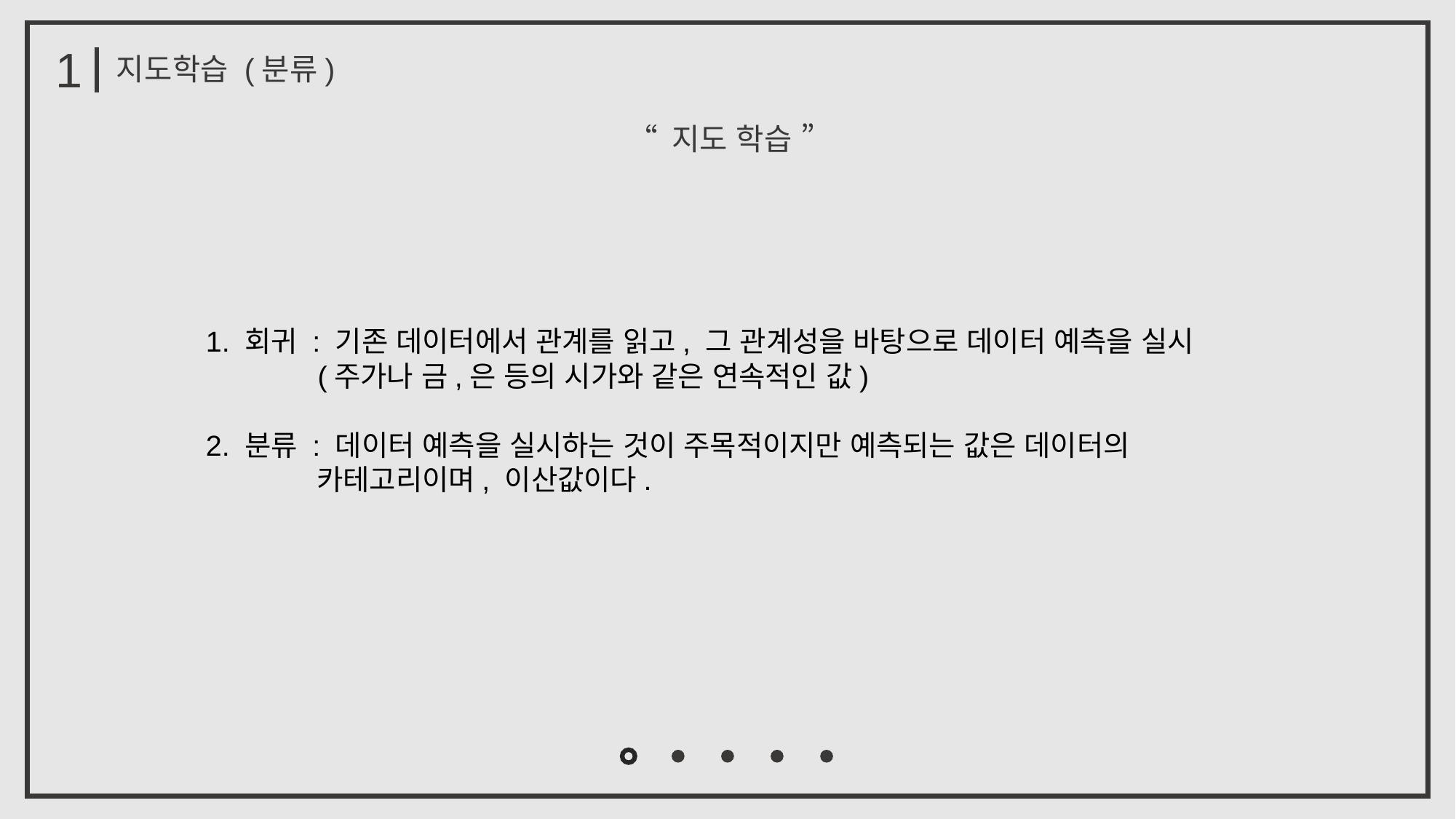

1
지도학습 (분류)
“ 지도 학습 ”
1. 회귀 : 기존 데이터에서 관계를 읽고, 그 관계성을 바탕으로 데이터 예측을 실시
(주가나 금,은 등의 시가와 같은 연속적인 값)

2. 분류 : 데이터 예측을 실시하는 것이 주목적이지만 예측되는 값은 데이터의 카테고리이며, 이산값이다.